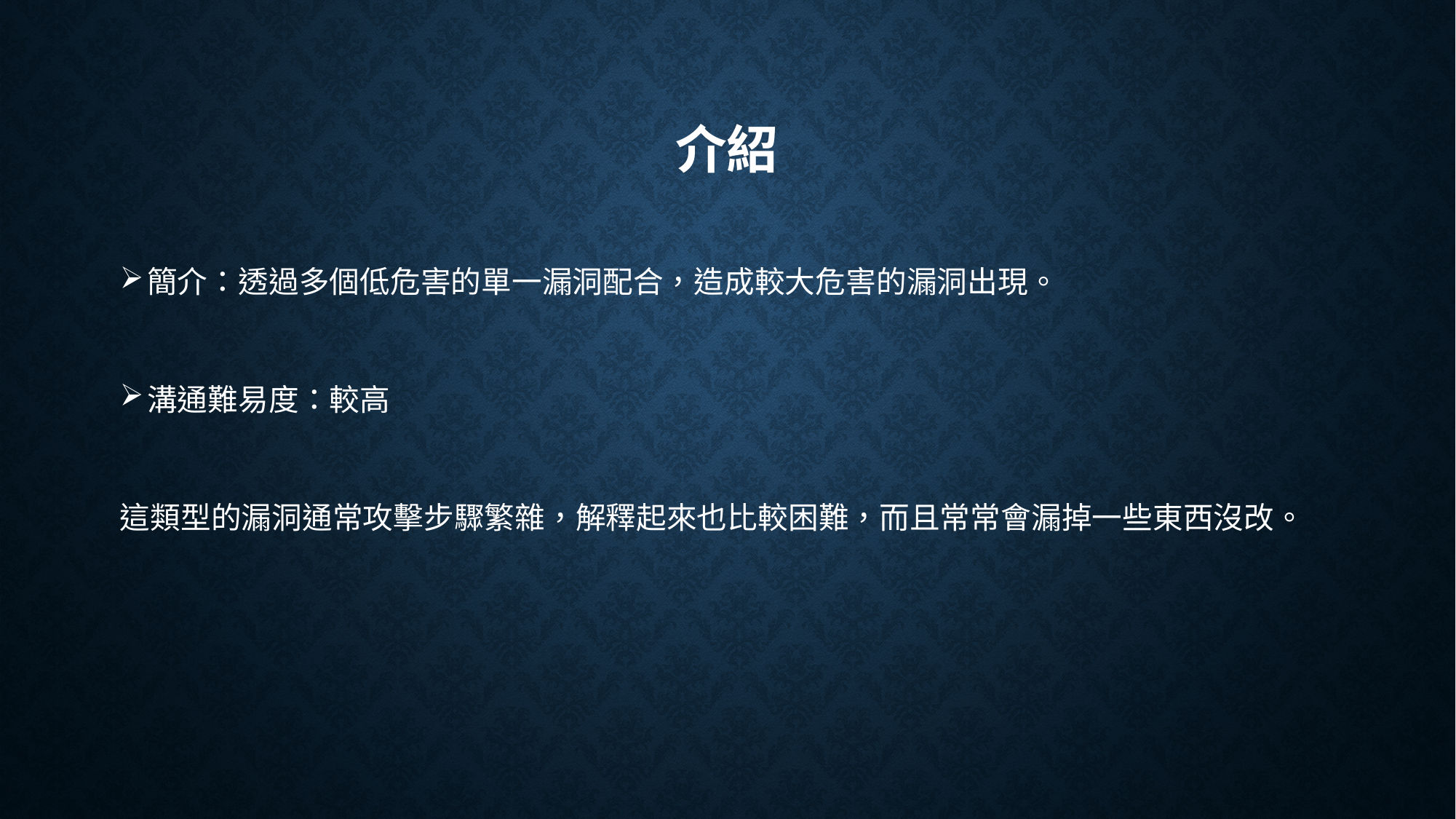

# 介紹
簡介：透過多個低危害的單一漏洞配合，造成較大危害的漏洞出現。

溝通難易度：較高

這類型的漏洞通常攻擊步驟繁雜，解釋起來也比較困難，而且常常會漏掉一些東西沒改。